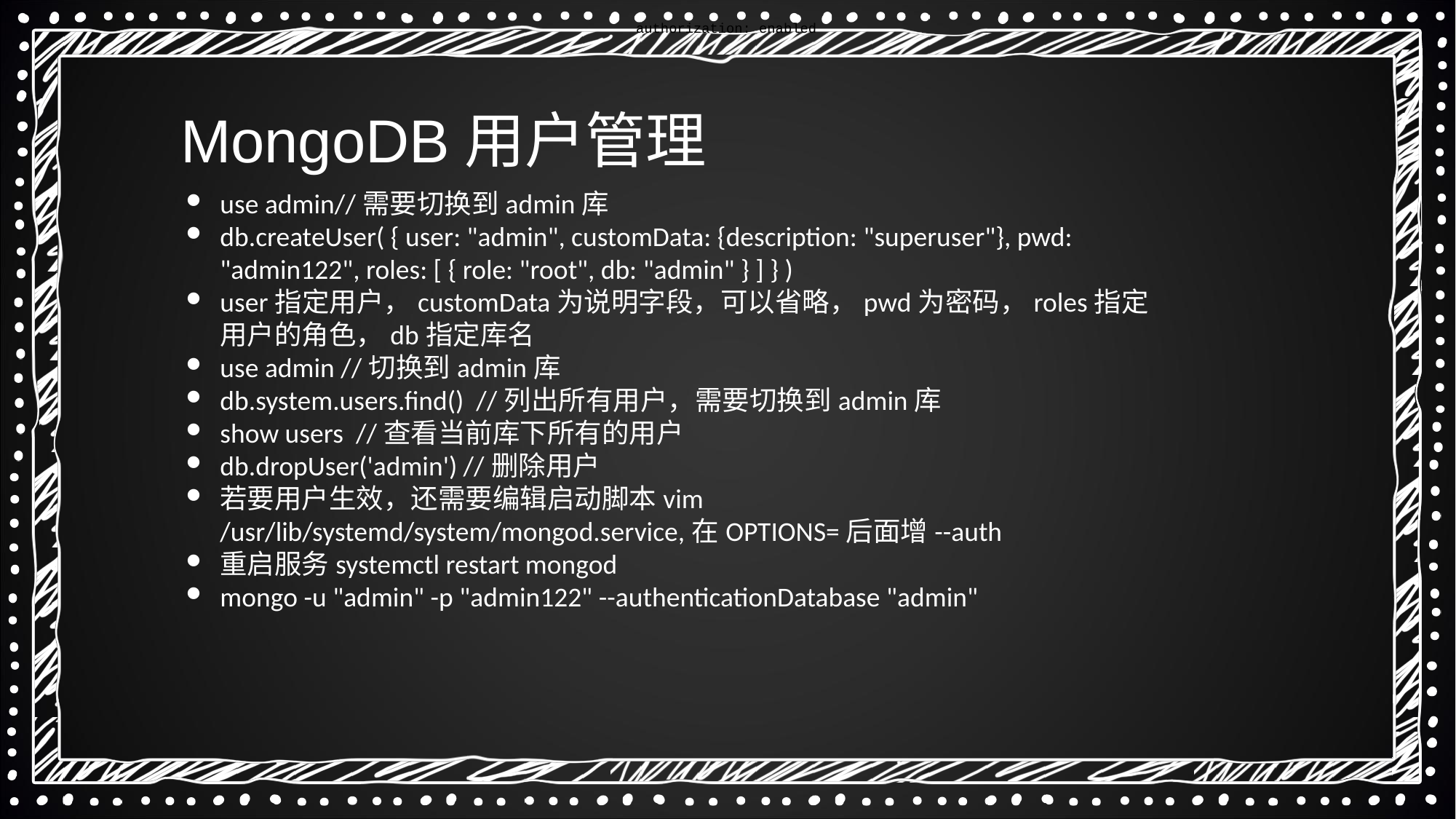

authorization: enabled
MongoDB用户管理
use admin//需要切换到admin库
db.createUser( { user: "admin", customData: {description: "superuser"}, pwd: "admin122", roles: [ { role: "root", db: "admin" } ] } )
user指定用户，customData为说明字段，可以省略，pwd为密码，roles指定用户的角色，db指定库名
use admin //切换到admin库
db.system.users.find()  //列出所有用户，需要切换到admin库
show users  //查看当前库下所有的用户
db.dropUser('admin') //删除用户
若要用户生效，还需要编辑启动脚本vim /usr/lib/systemd/system/mongod.service,在OPTIONS=后面增--auth
重启服务systemctl restart mongod
mongo -u "admin" -p "admin122" --authenticationDatabase "admin"